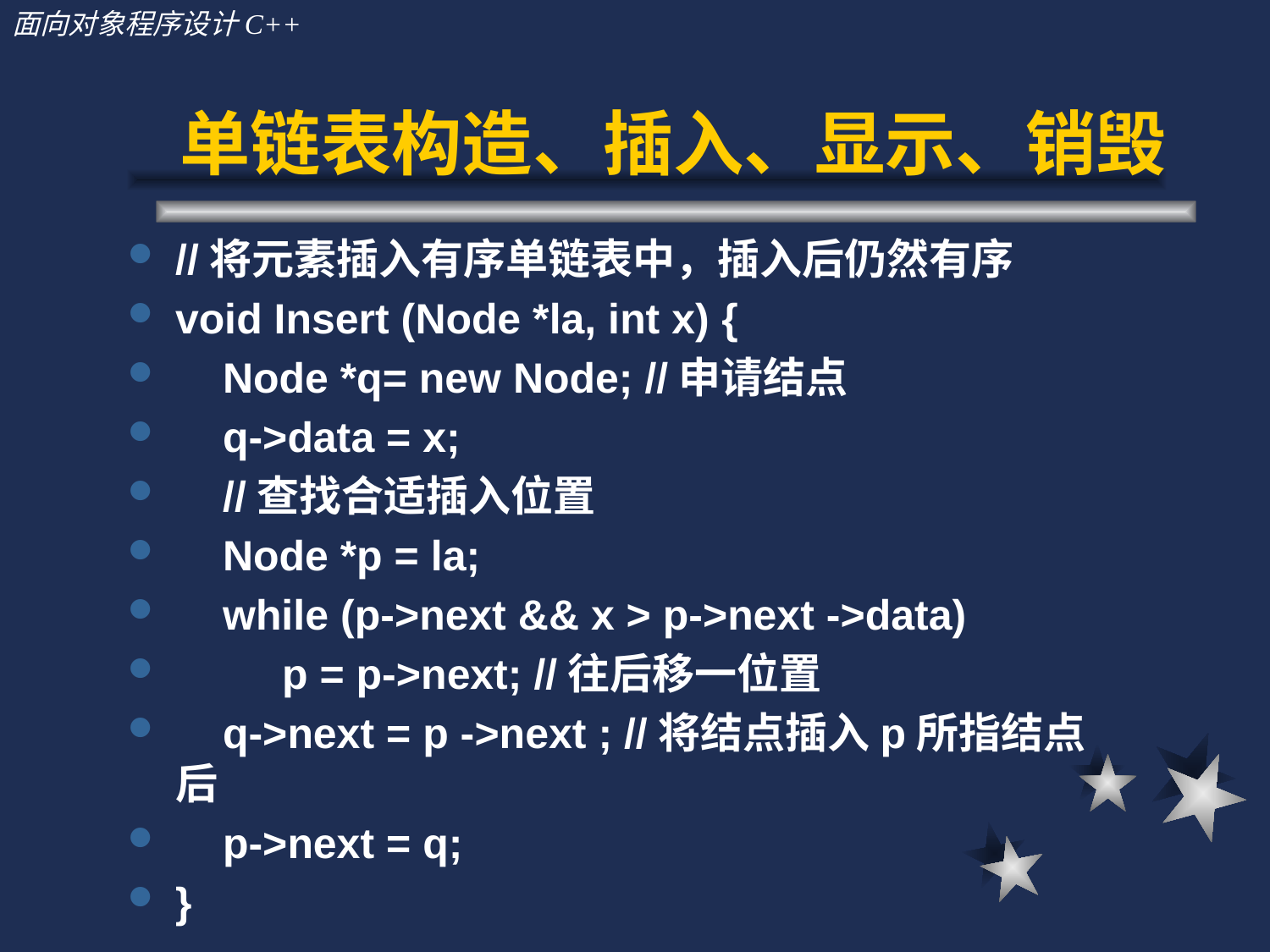

# 单链表构造、插入、显示、销毁
//将元素插入有序单链表中，插入后仍然有序
void Insert (Node *la, int x) {
    Node *q= new Node; //申请结点
    q->data = x;
    //查找合适插入位置
    Node *p = la;
    while (p->next && x > p->next ->data)
         p = p->next; //往后移一位置
    q->next = p ->next ; //将结点插入p所指结点后
    p->next = q;
}
21